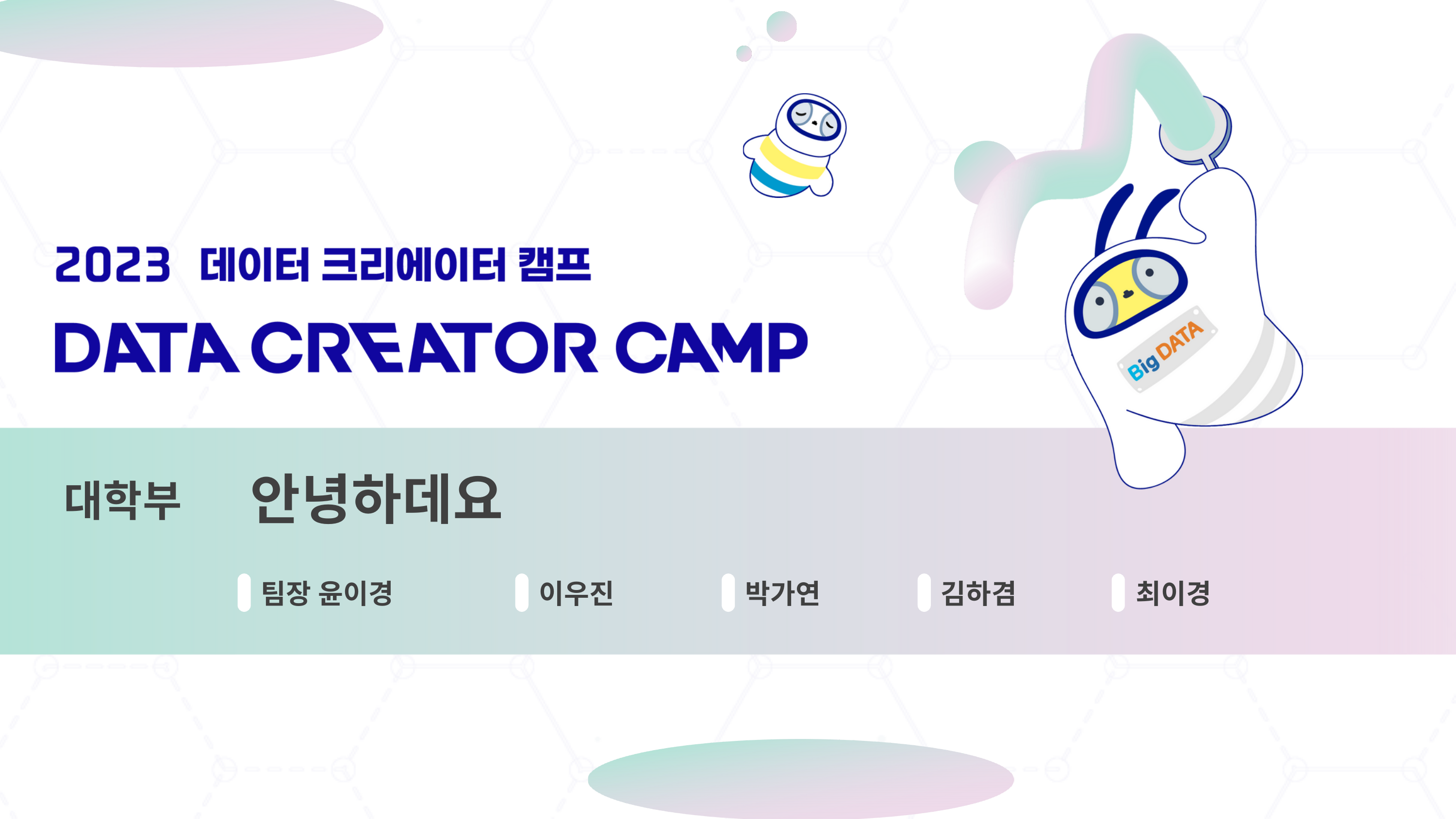

안녕하데요
대학부

팀장 윤이경
이우진
박가연
김하겸
최이경